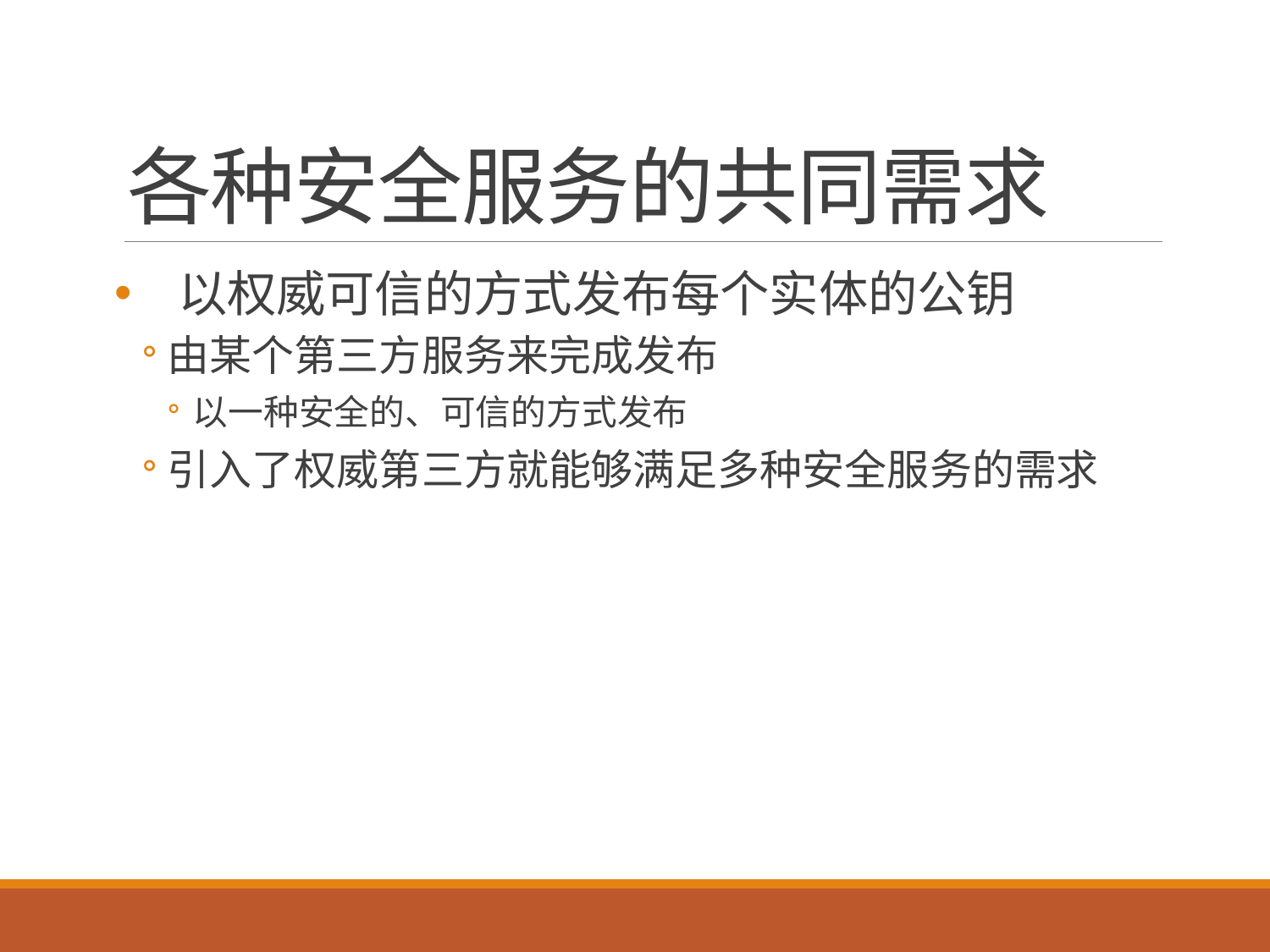

# 各种安全服务的共同需求
以权威可信的方式发布每个实体的公钥
由某个第三方服务来完成发布
以一种安全的、可信的方式发布
引入了权威第三方就能够满足多种安全服务的需求
19